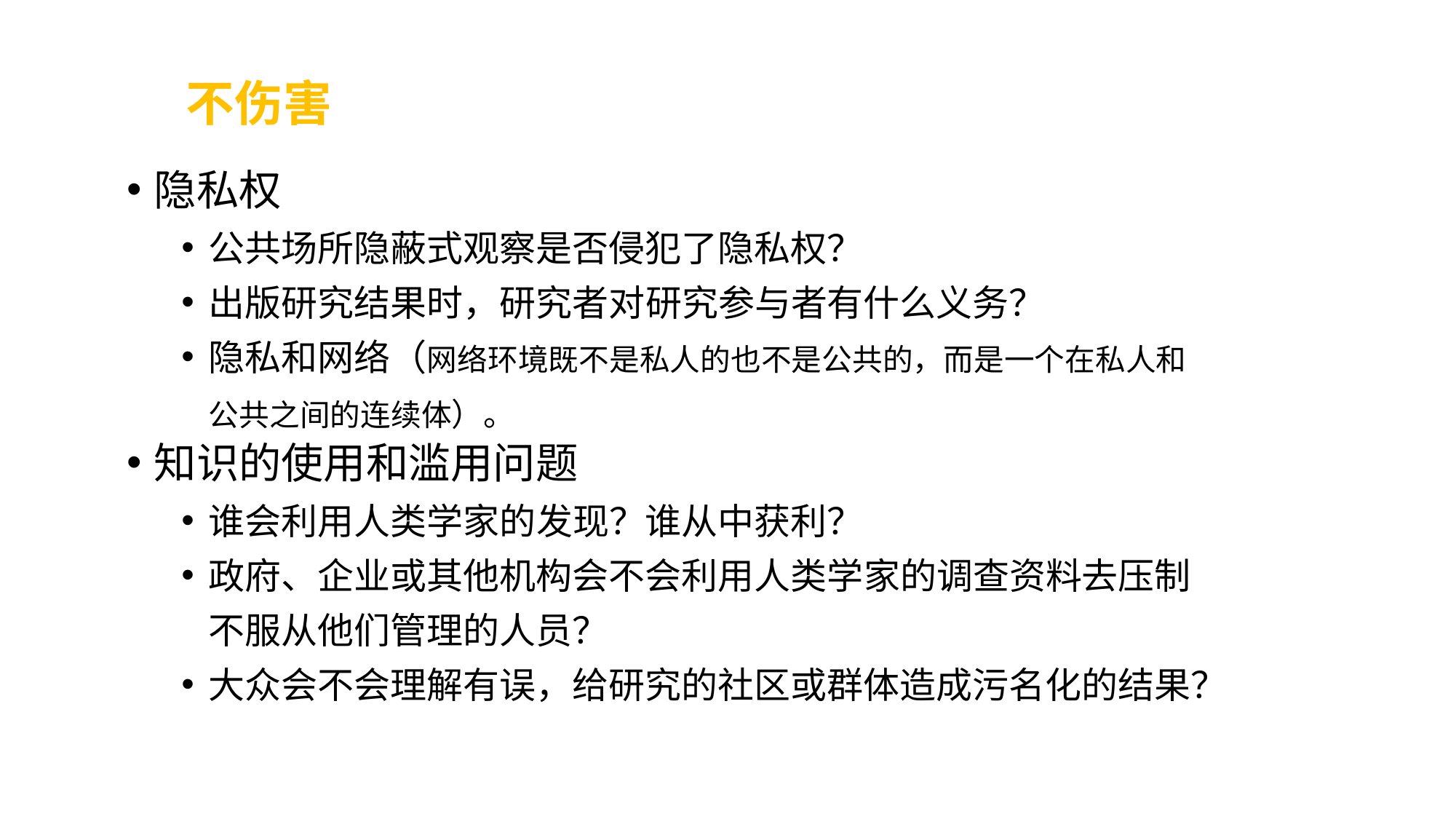

# 不伤害
隐私权
公共场所隐蔽式观察是否侵犯了隐私权？
出版研究结果时，研究者对研究参与者有什么义务？
隐私和网络（网络环境既不是私人的也不是公共的，而是一个在私人和公共之间的连续体）。
知识的使用和滥用问题
谁会利用人类学家的发现？谁从中获利？
政府、企业或其他机构会不会利用人类学家的调查资料去压制不服从他们管理的人员？
大众会不会理解有误，给研究的社区或群体造成污名化的结果？